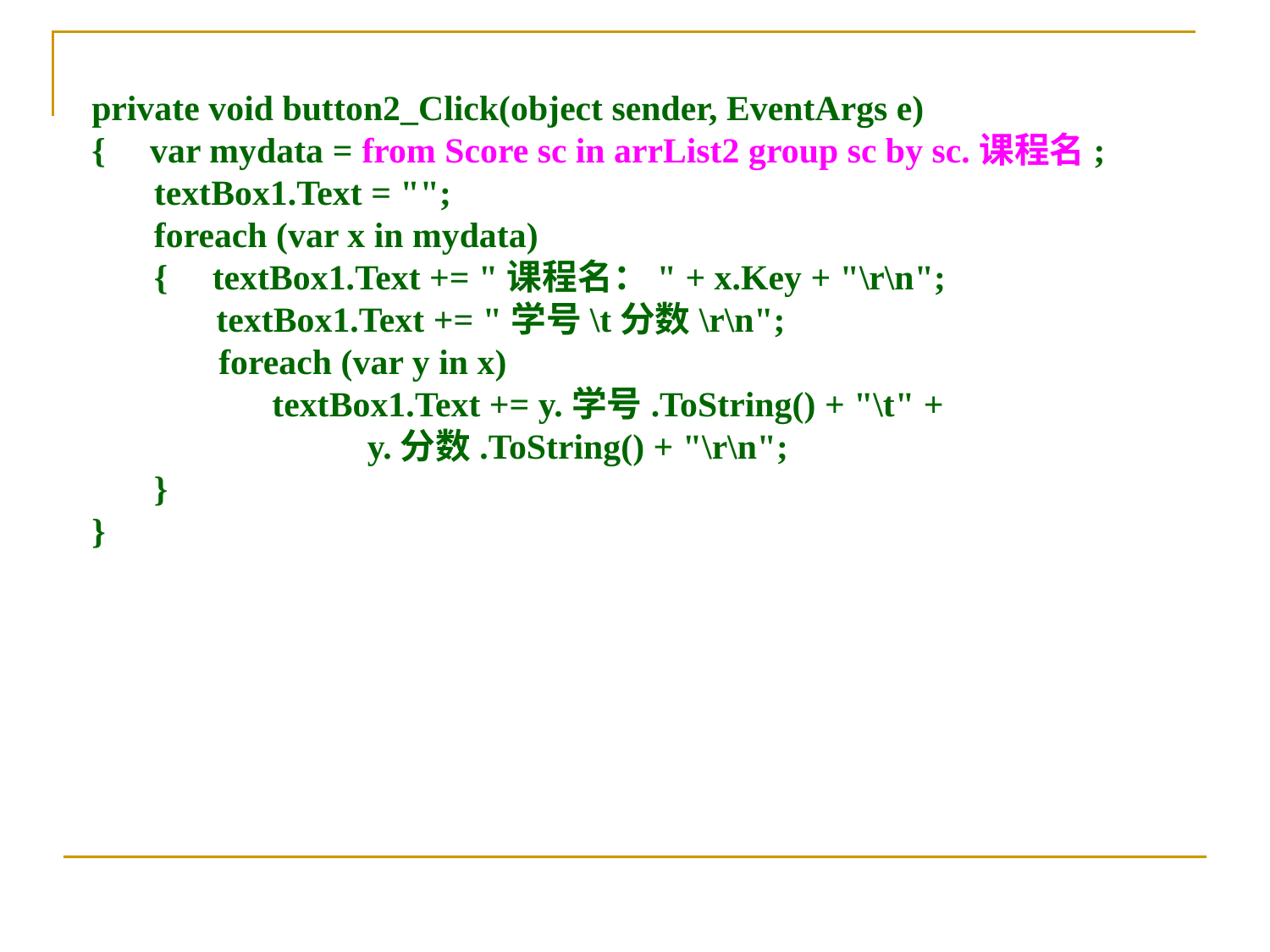

private void button2_Click(object sender, EventArgs e)
{     var mydata = from Score sc in arrList2 group sc by sc.课程名;
       textBox1.Text = "";
       foreach (var x in mydata)
       {     textBox1.Text += "课程名：" + x.Key + "\r\n";
              textBox1.Text += "学号\t分数\r\n";
        	foreach (var y in x)
         	      textBox1.Text += y.学号.ToString() + "\t" +
                               y.分数.ToString() + "\r\n";
       }
}